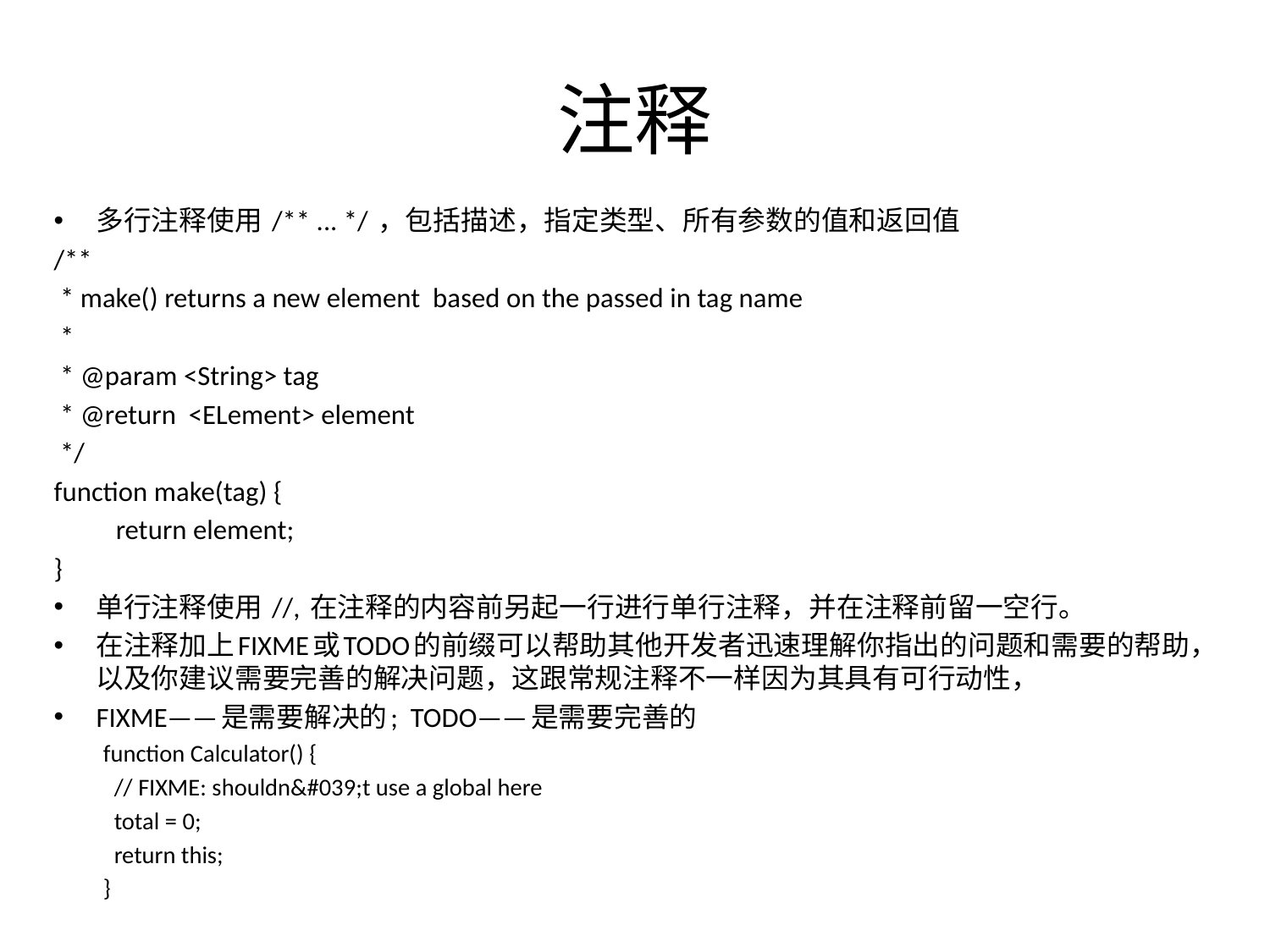

# 注释
多行注释使用 /** ... */ ，包括描述，指定类型、所有参数的值和返回值
/**
 * make() returns a new element  based on the passed in tag name
 *
 * @param <String> tag
 * @return  <ELement> element
 */
function make(tag) {
	return element;
}
单行注释使用 //, 在注释的内容前另起一行进行单行注释，并在注释前留一空行。
在注释加上FIXME或TODO的前缀可以帮助其他开发者迅速理解你指出的问题和需要的帮助，以及你建议需要完善的解决问题，这跟常规注释不一样因为其具有可行动性，
FIXME——是需要解决的;  TODO——是需要完善的
function Calculator() {
  // FIXME: shouldn&#039;t use a global here
  total = 0;
  return this;
}